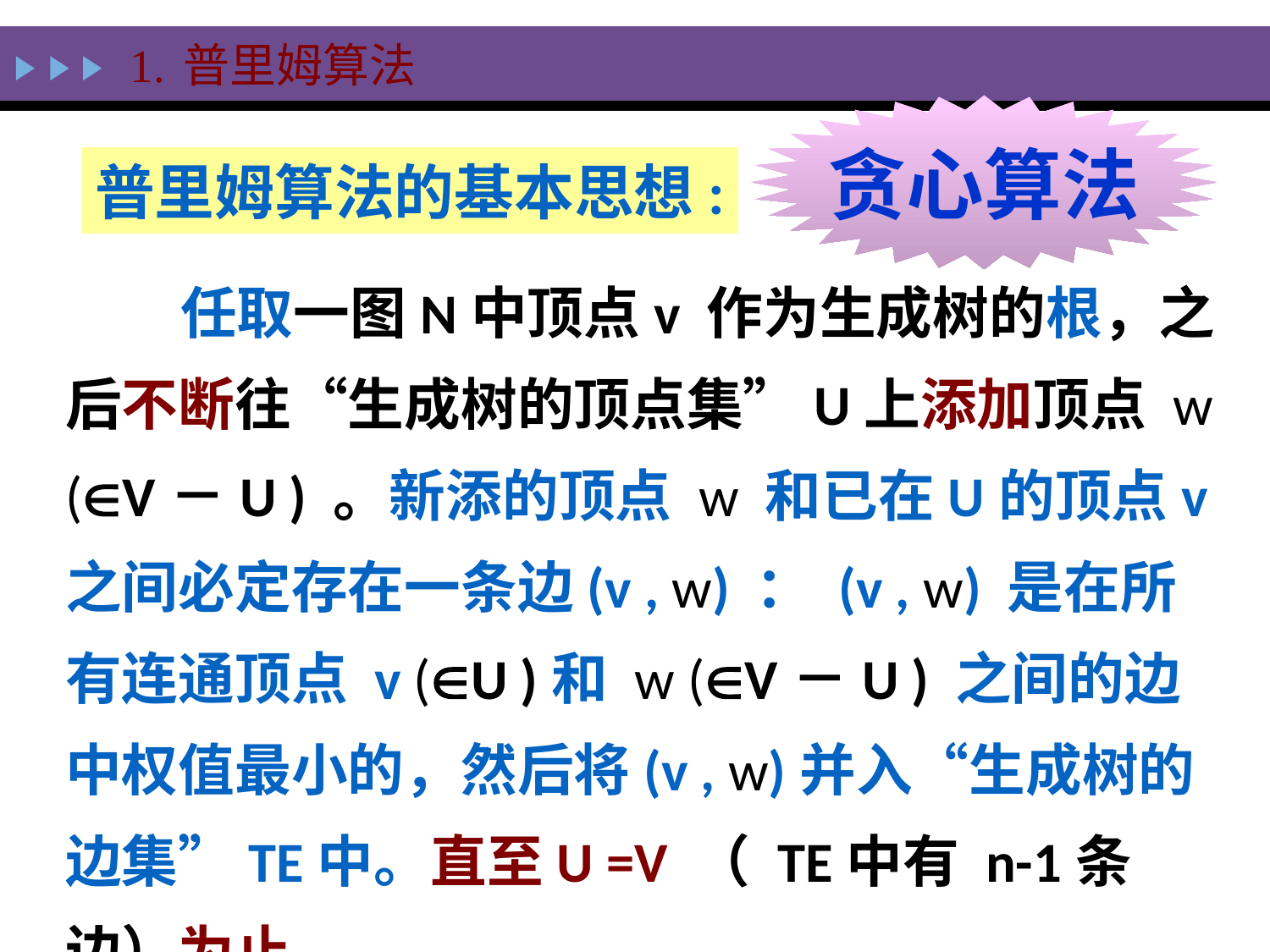

# 1. 普里姆算法
贪心算法
普里姆算法的基本思想:
        任取一图N中顶点v 作为生成树的根，之后不断往“生成树的顶点集”U上添加顶点 w (∈V－U ) 。新添的顶点 w 和已在U的顶点v 之间必定存在一条边(v , w) ： (v , w) 是在所有连通顶点 v (∈U )和 w (∈V－U ) 之间的边中权值最小的，然后将(v , w)并入“生成树的边集”TE中。直至U =V （ TE中有 n-1条边）为止。